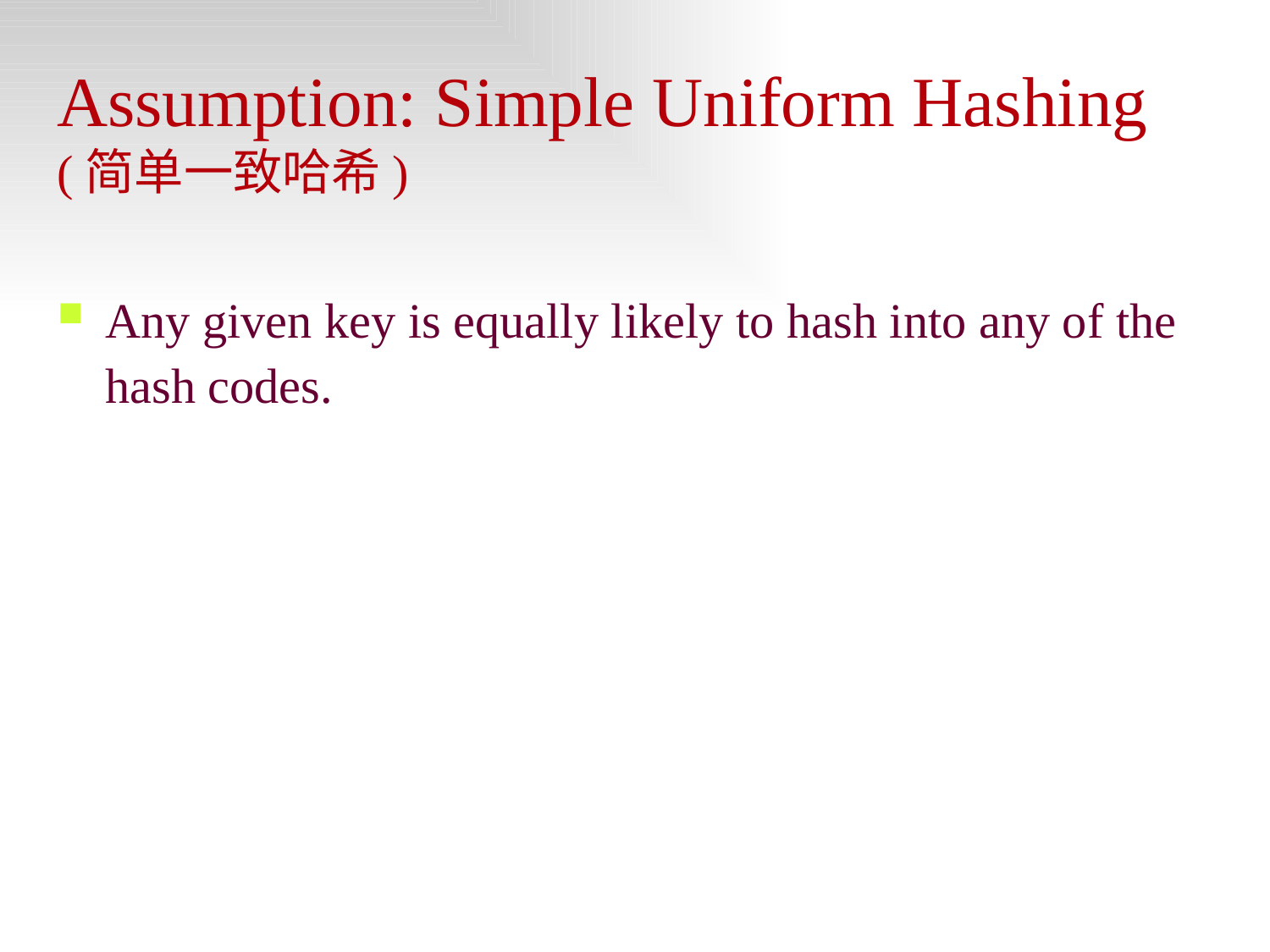

# Assumption: Simple Uniform Hashing (简单一致哈希)
Any given key is equally likely to hash into any of the hash codes.